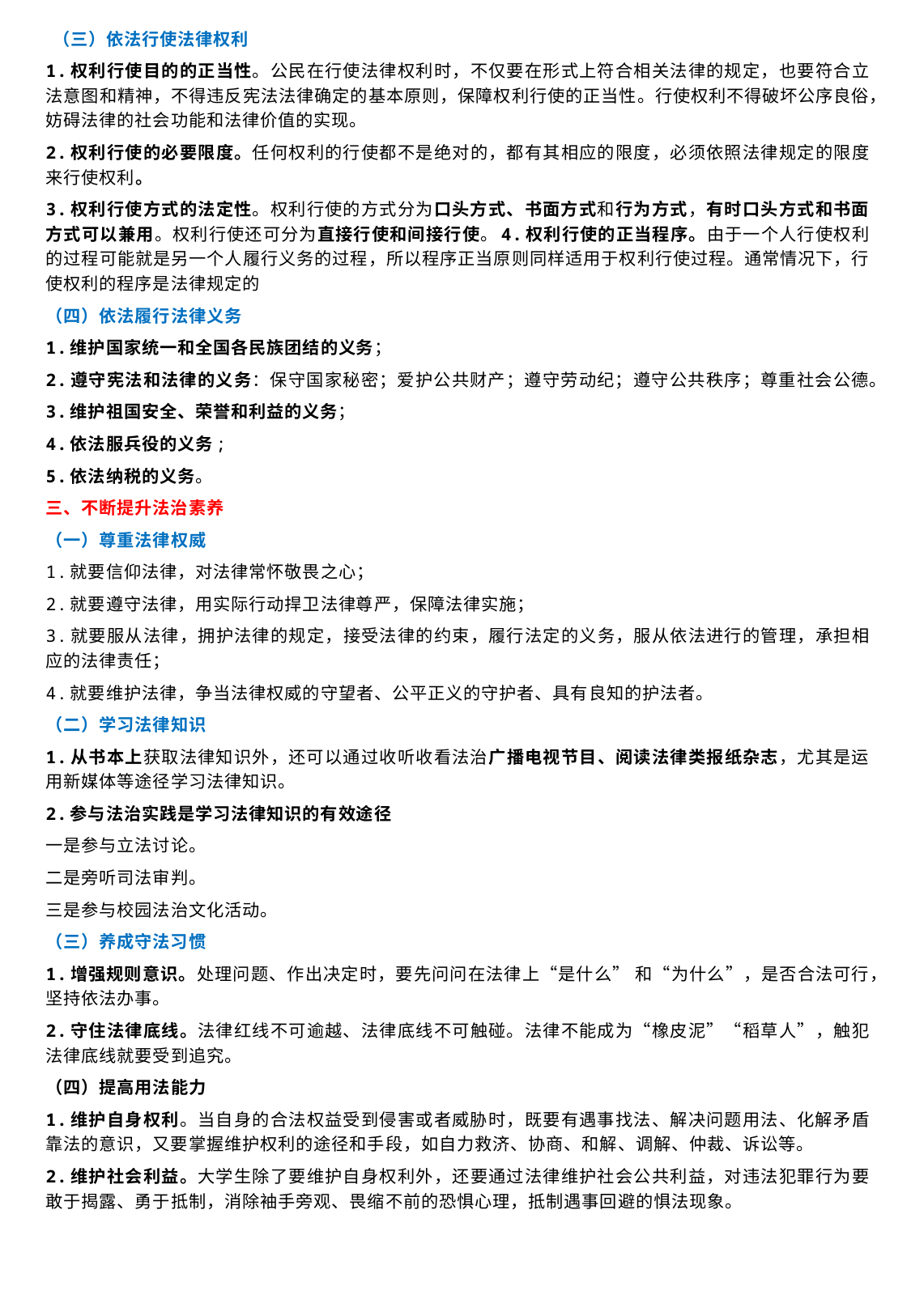

（三）依法行使法律权利
1.权利行使目的的正当性。公民在行使法律权利时，不仅要在形式上符合相关法律的规定，也要符合立法意图和精神，不得违反宪法法律确定的基本原则，保障权利行使的正当性。行使权利不得破坏公序良俗，妨碍法律的社会功能和法律价值的实现。
2.权利行使的必要限度。任何权利的行使都不是绝对的，都有其相应的限度，必须依照法律规定的限度来行使权利。
3.权利行使方式的法定性。权利行使的方式分为口头方式、书面方式和行为方式，有时口头方式和书面方式可以兼用。权利行使还可分为直接行使和间接行使。4.权利行使的正当程序。由于一个人行使权利的过程可能就是另一个人履行义务的过程，所以程序正当原则同样适用于权利行使过程。通常情况下，行使权利的程序是法律规定的
（四）依法履行法律义务
1.维护国家统一和全国各民族团结的义务；
2.遵守宪法和法律的义务：保守国家秘密；爱护公共财产；遵守劳动纪；遵守公共秩序；尊重社会公德。
3.维护祖国安全、荣誉和利益的义务；
4.依法服兵役的义务;
5.依法纳税的义务。
三、不断提升法治素养
（一）尊重法律权威
1.就要信仰法律，对法律常怀敬畏之心；
2.就要遵守法律，用实际行动捍卫法律尊严，保障法律实施；
3.就要服从法律，拥护法律的规定，接受法律的约束，履行法定的义务，服从依法进行的管理，承担相应的法律责任；
4.就要维护法律，争当法律权威的守望者、公平正义的守护者、具有良知的护法者。
（二）学习法律知识
1.从书本上获取法律知识外，还可以通过收听收看法治广播电视节目、阅读法律类报纸杂志，尤其是运用新媒体等途径学习法律知识。
2.参与法治实践是学习法律知识的有效途径
一是参与立法讨论。
二是旁听司法审判。
三是参与校园法治文化活动。
（三）养成守法习惯
1.增强规则意识。处理问题、作出决定时，要先问问在法律上“是什么” 和“为什么”，是否合法可行，坚持依法办事。
2.守住法律底线。法律红线不可逾越、法律底线不可触碰。法律不能成为“橡皮泥”“稻草人”，触犯法律底线就要受到追究。
（四）提高用法能力
1.维护自身权利。当自身的合法权益受到侵害或者威胁时，既要有遇事找法、解决问题用法、化解矛盾靠法的意识，又要掌握维护权利的途径和手段，如自力救济、协商、和解、调解、仲裁、诉讼等。
2.维护社会利益。大学生除了要维护自身权利外，还要通过法律维护社会公共利益，对违法犯罪行为要敢于揭露、勇于抵制，消除袖手旁观、畏缩不前的恐惧心理，抵制遇事回避的惧法现象。